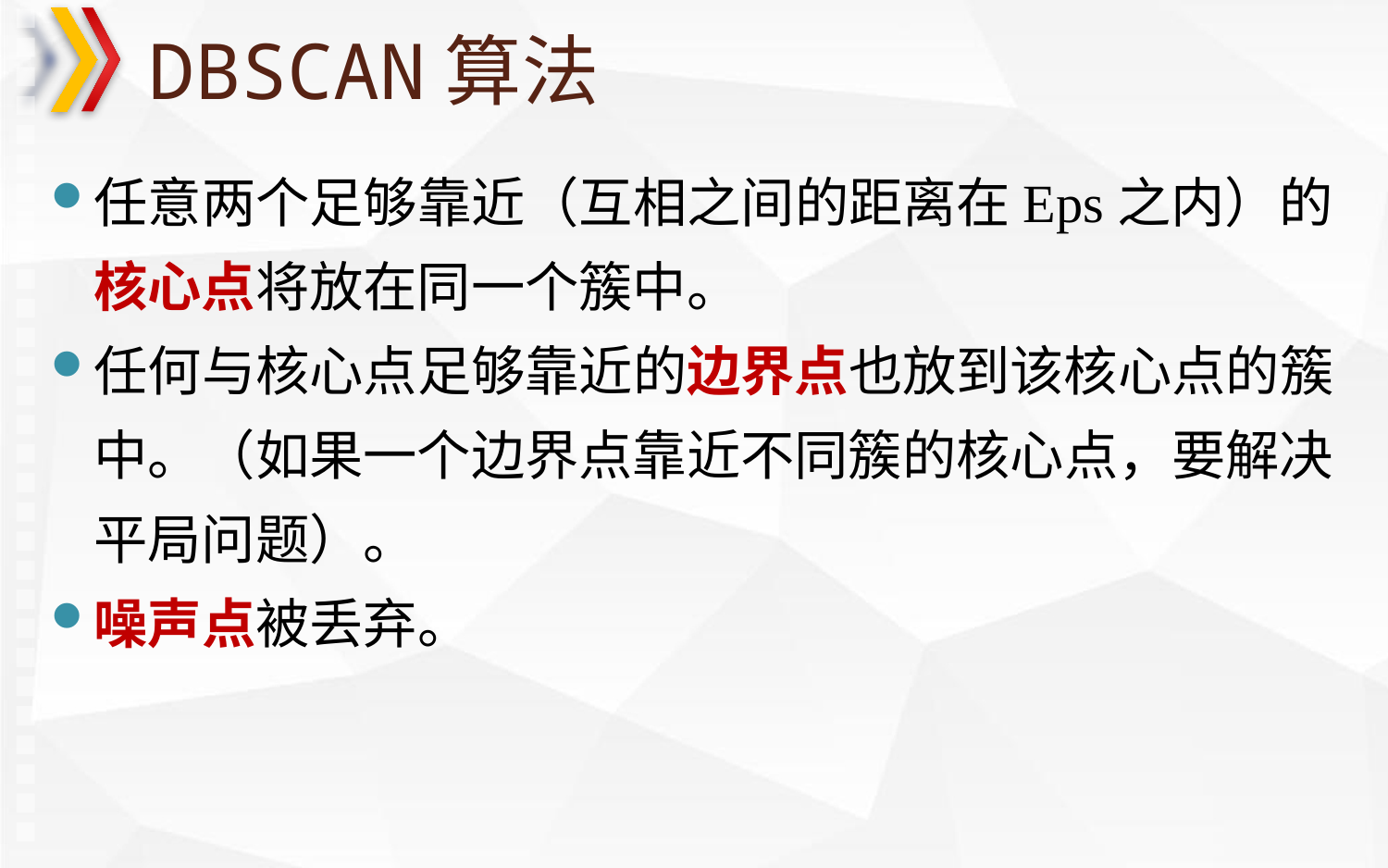

# DBSCAN算法
任意两个足够靠近（互相之间的距离在Eps之内）的核心点将放在同一个簇中。
任何与核心点足够靠近的边界点也放到该核心点的簇中。（如果一个边界点靠近不同簇的核心点，要解决平局问题）。
噪声点被丢弃。